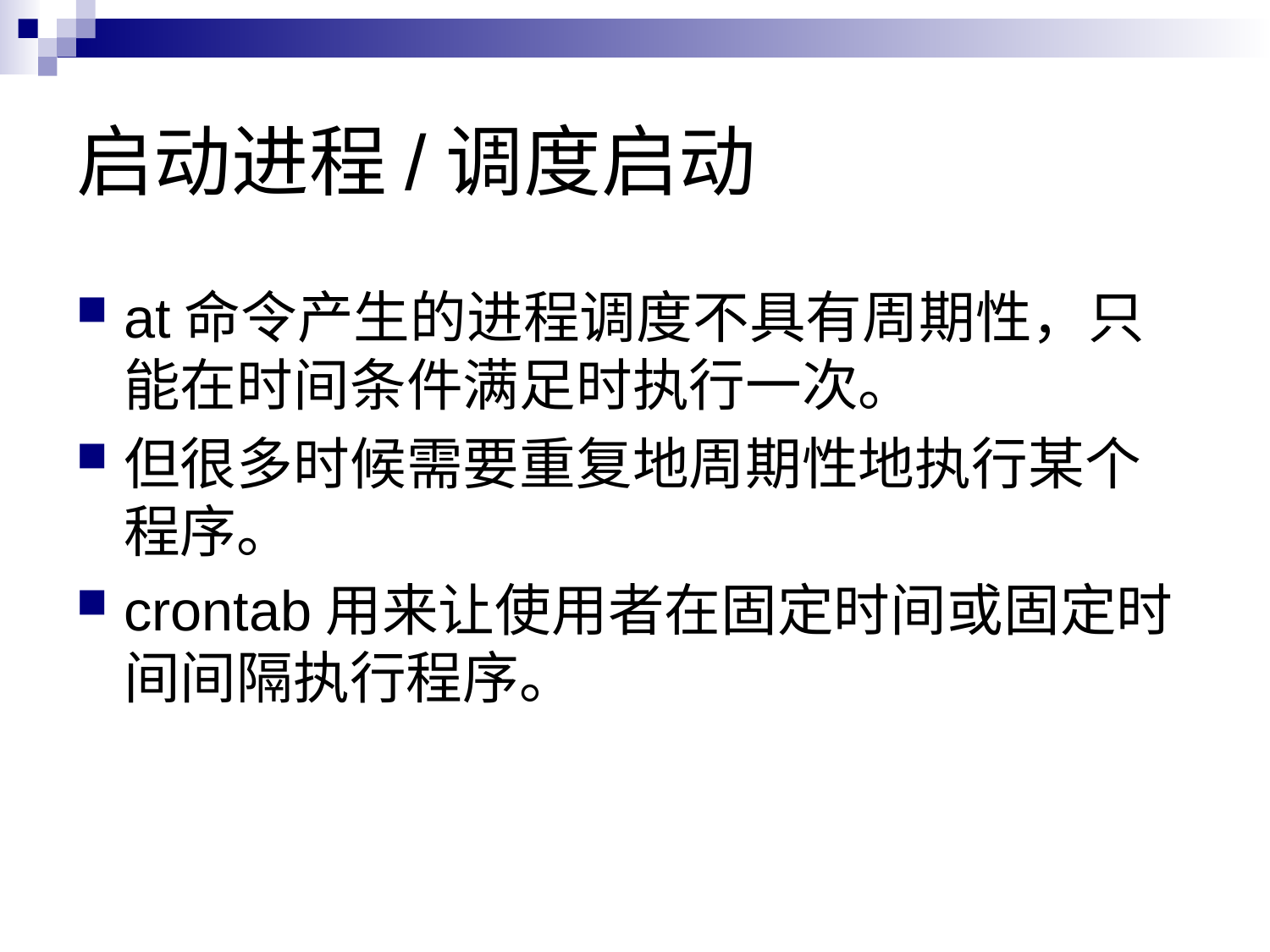

# 启动进程/调度启动
at命令产生的进程调度不具有周期性，只能在时间条件满足时执行一次。
但很多时候需要重复地周期性地执行某个程序。
crontab用来让使用者在固定时间或固定时间间隔执行程序。